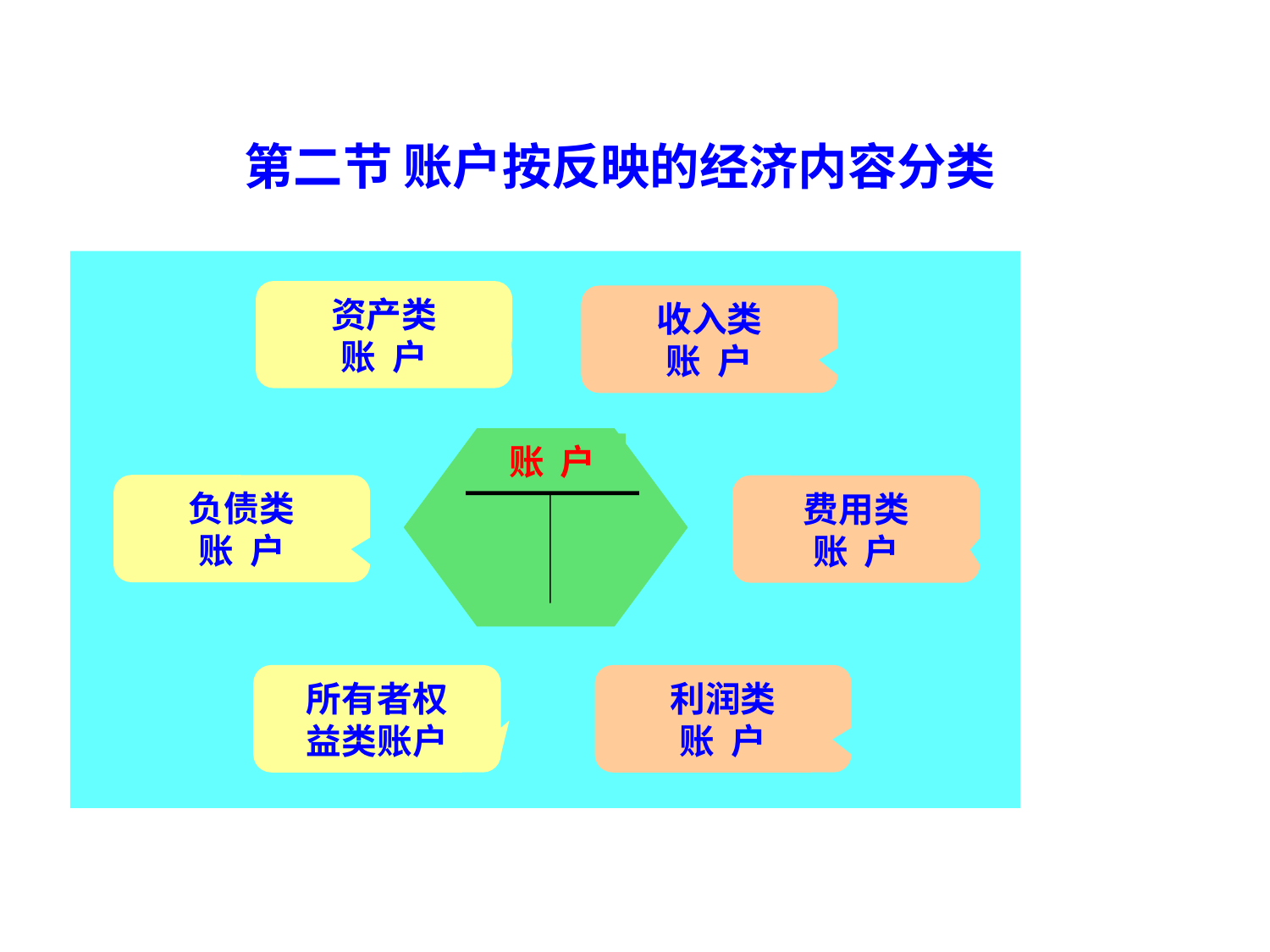

# 第二节 账户按反映的经济内容分类

资产类
账  户
收入类
账  户

账  户

负债类
账  户
费用类
账  户
所有者权
益类账户
利润类
账  户

3